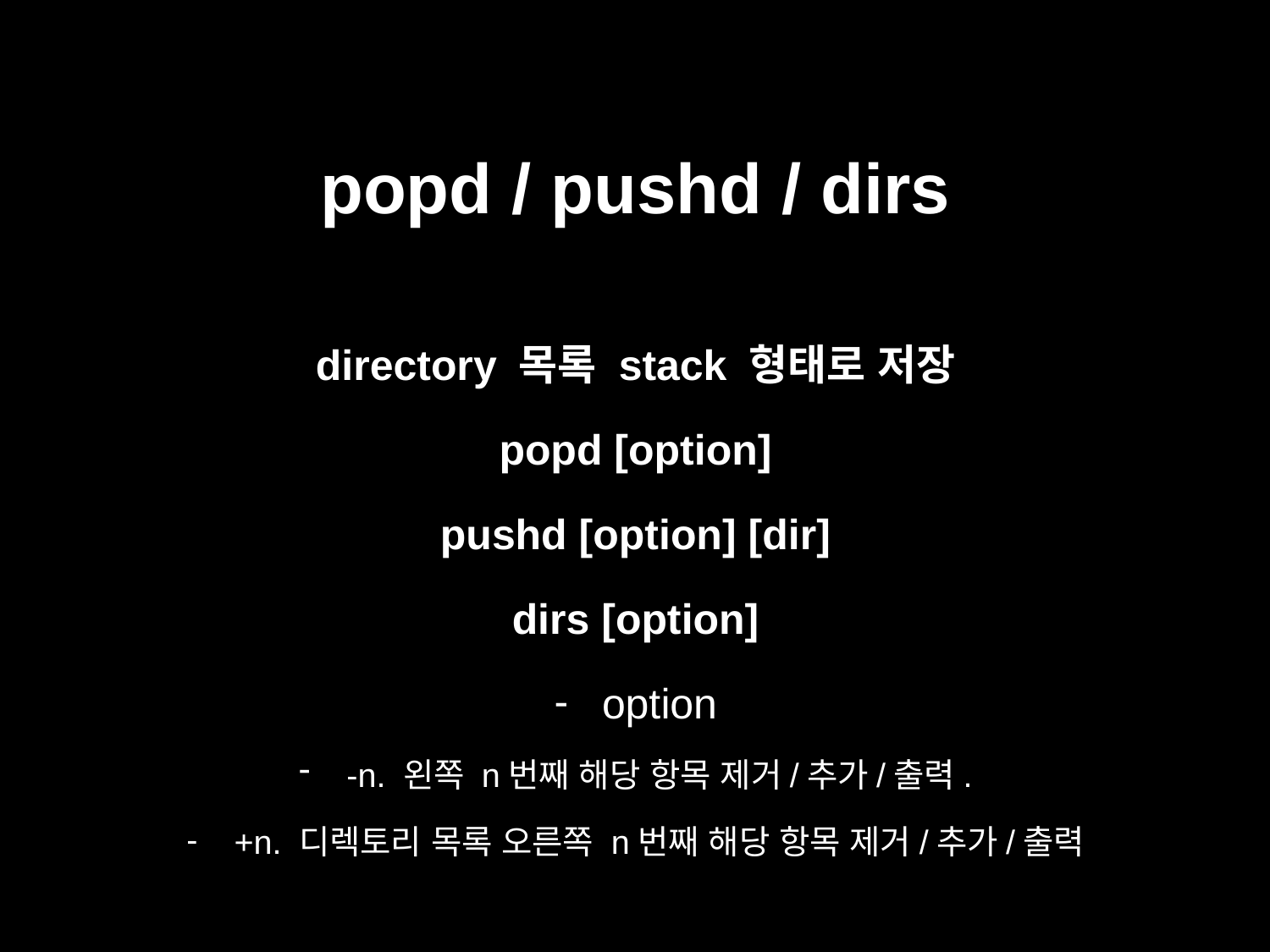

# popd / pushd / dirs
directory 목록 stack 형태로 저장
popd [option]
pushd [option] [dir]
dirs [option]
option
-n. 왼쪽 n번째 해당 항목 제거/추가/출력.
+n. 디렉토리 목록 오른쪽 n번째 해당 항목 제거/추가/출력